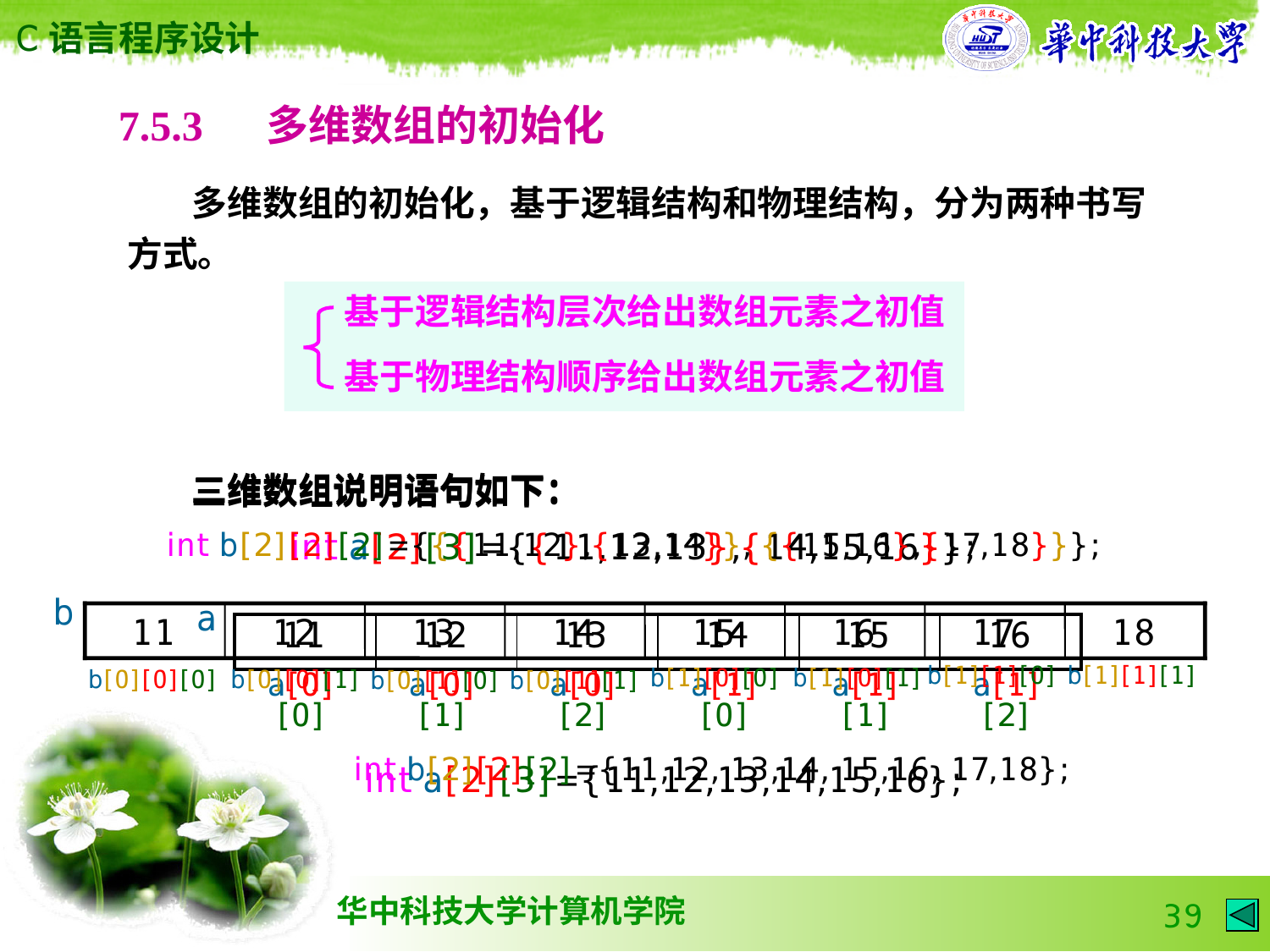

7.5.3 　多维数组的初始化
       多维数组的初始化，基于逻辑结构和物理结构，分为两种书写方式。
基于逻辑结构层次给出数组元素之初值
基于物理结构顺序给出数组元素之初值

       二维数组说明语句如下：
int a[2][3]={{11,12,13},{14,15,16}};
       三维数组说明语句如下：
int b[2][2][2]={{{11,12},{13,14}}, {{15,16},{17,18}}};
b
11

12

13

14

15

16

17

18

b[1][1][0]
b[1][1][1]
b[1][0][0]
b[1][0][1]
b[0][0][0]
b[0][0][1]
b[0][1][0]
b[0][1][1]

int b[2][2][2]={11,12, 13,14, 15,16, 17,18};
a
| 11 | 12 | 13 | 14 | 15 | 16 |
| --- | --- | --- | --- | --- | --- |
| a[0][0] | a[0][1] | a[0][2] | a[1][0] | a[1][1] | a[1][2] |
| --- | --- | --- | --- | --- | --- |
int a[2][3]={11,12,13,14,15,16};
39